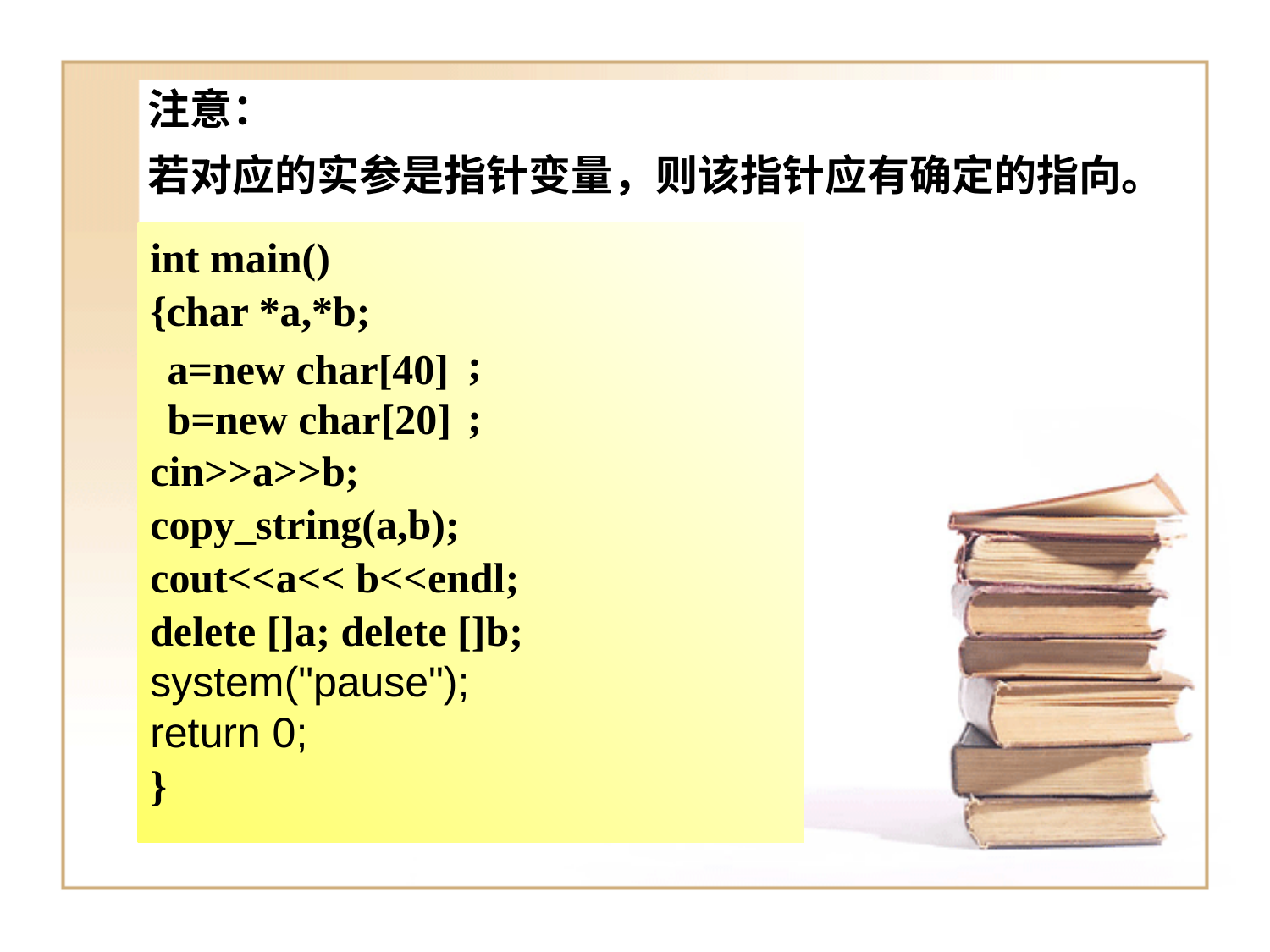

注意：
若对应的实参是指针变量，则该指针应有确定的指向。
int main()
{char *a,*b;
                              ;
                              ;
cin>>a>>b;
copy_string(a,b);
cout<<a<< b<<endl;
delete []a; delete []b;
system("pause");
return 0;
}
a=new char[40]
b=new char[20]